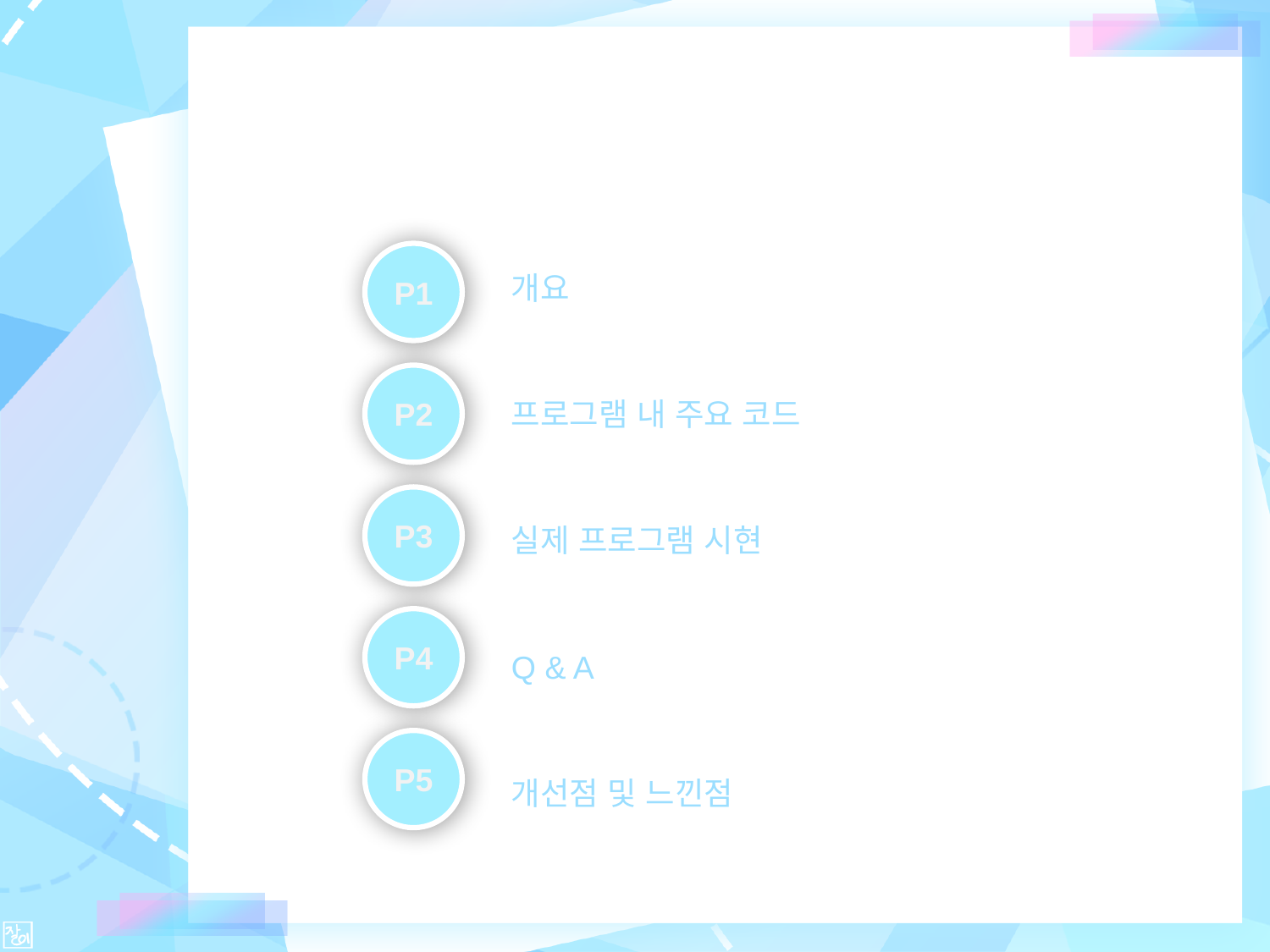

# INDEX
P1
개요
P2
프로그램 내 주요 코드
P3
실제 프로그램 시현
P4
Q & A
P5
개선점 및 느낀점